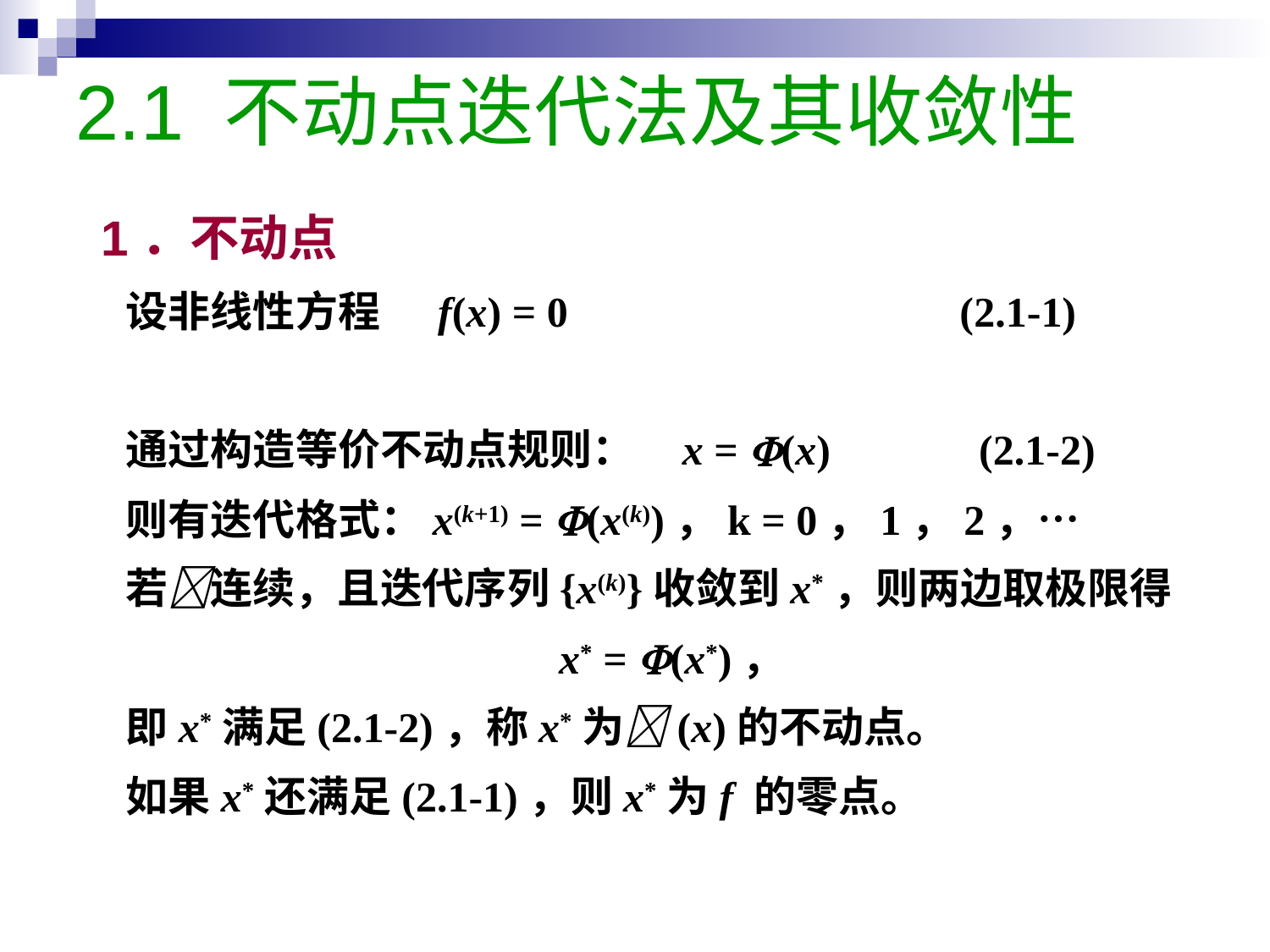

# 2.1 不动点迭代法及其收敛性
1．不动点
设非线性方程     f(x) = 0                                     (2.1-1)

通过构造等价不动点规则：    x = Φ(x)              (2.1-2)
则有迭代格式：x(k+1) = Φ(x(k))，k = 0，1，2，…
若Φ连续，且迭代序列{x(k)}收敛到x*，则两边取极限得
x* = Φ(x*)，
即x*满足(2.1-2)，称x*为Φ(x)的不动点。
如果x*还满足(2.1-1)，则x*为f 的零点。